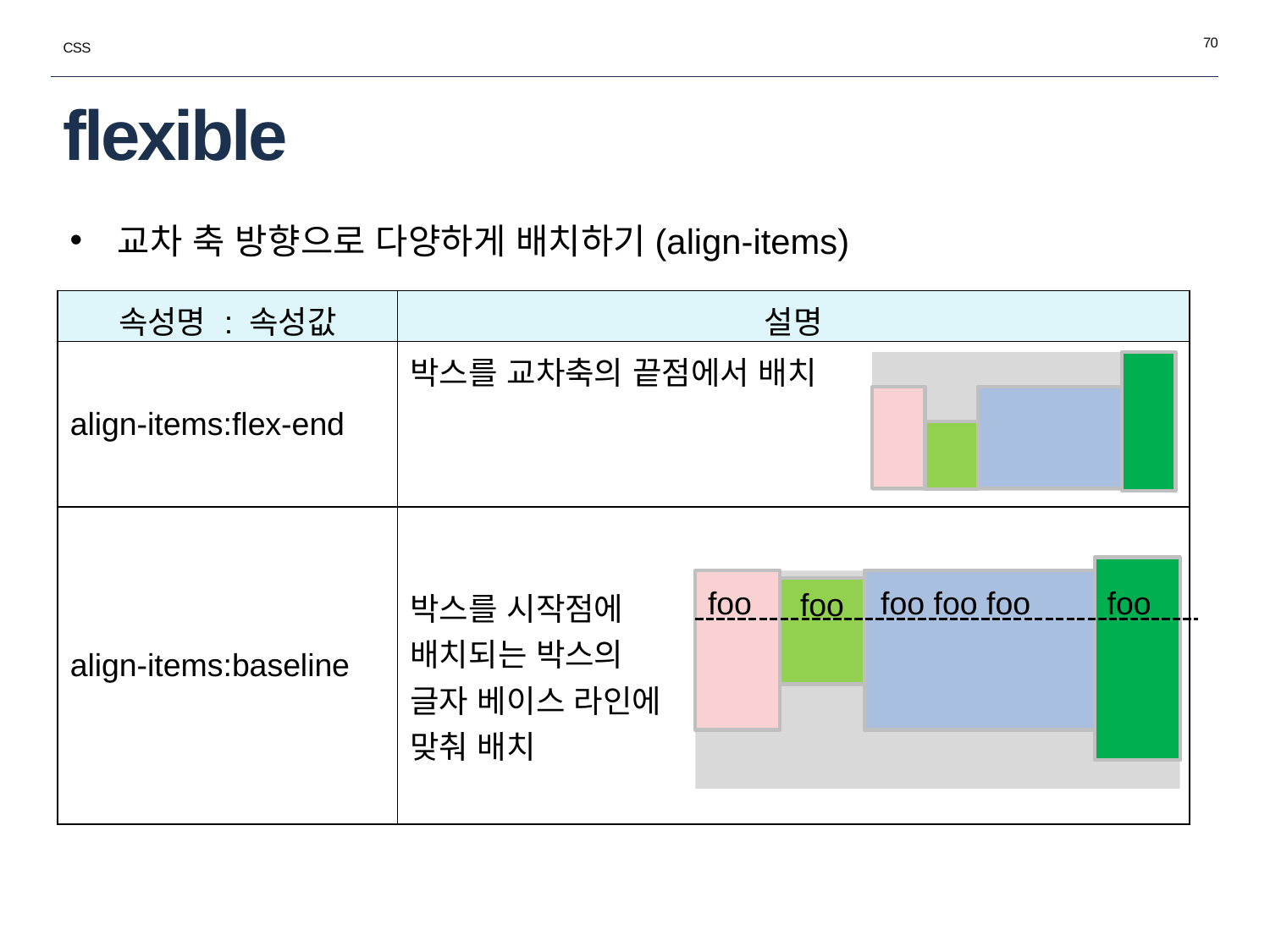

70
CSS
# flexible
교차 축 방향으로 다양하게 배치하기(align-items)
| 속성명 : 속성값 | 설명 |
| --- | --- |
| align-items:flex-end | 박스를 교차축의 끝점에서 배치 |
| align-items:baseline | 박스를 시작점에 배치되는 박스의 글자 베이스 라인에 맞춰 배치 |

foo
foo
foo foo foo
foo